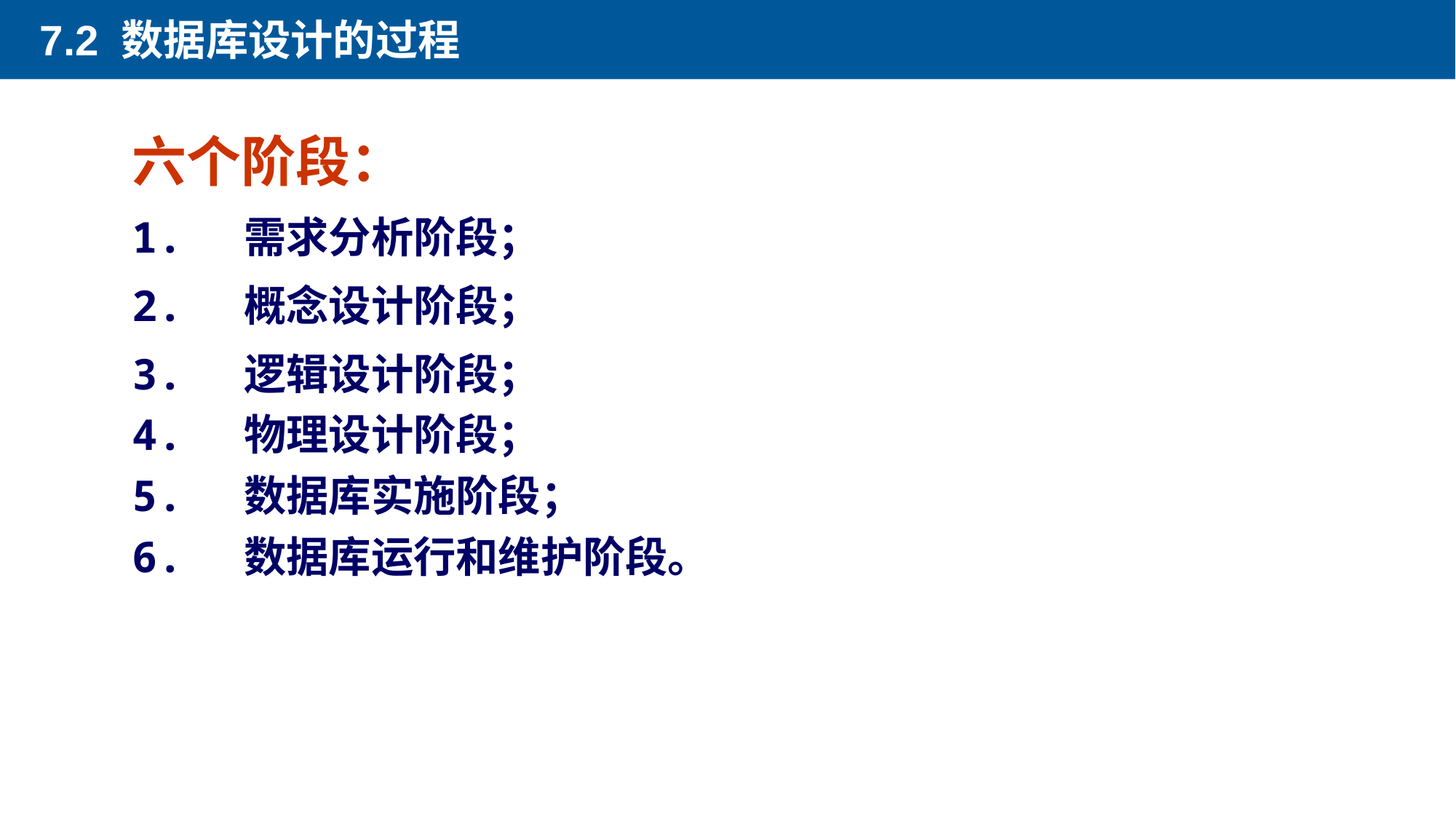

7.2 数据库设计的过程
六个阶段：
1.  需求分析阶段；
2.  概念设计阶段；
3.  逻辑设计阶段；
4.  物理设计阶段；
5.  数据库实施阶段；
6.  数据库运行和维护阶段。